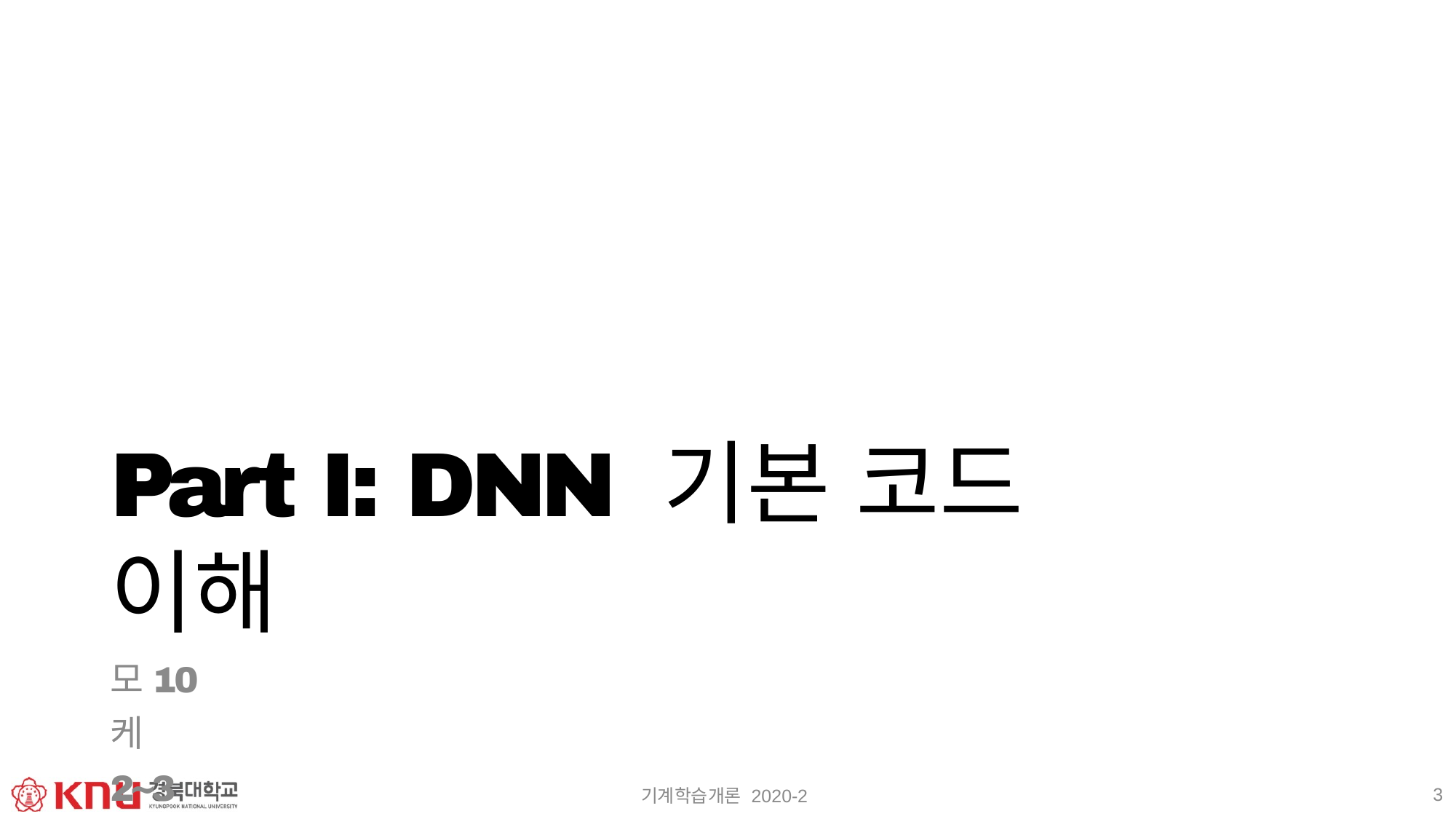

# Part I: DNN 기본 코드 이해
모10  케2~3
3
기계학습개론 2020-2